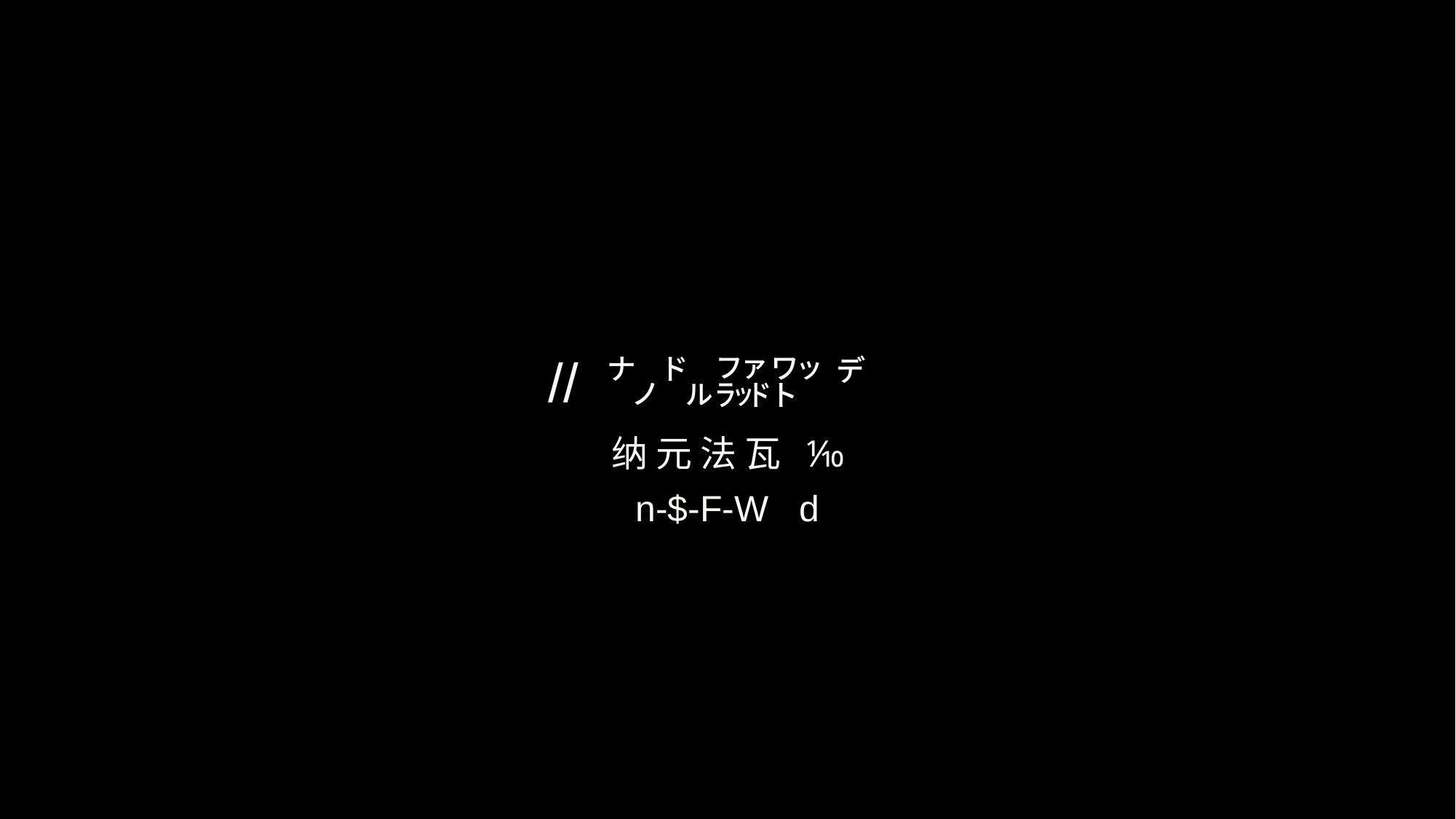

# // ㌨㌦㌲㍗ ㌥

纳 元 法 瓦   ⅒
n-$-F-W   d